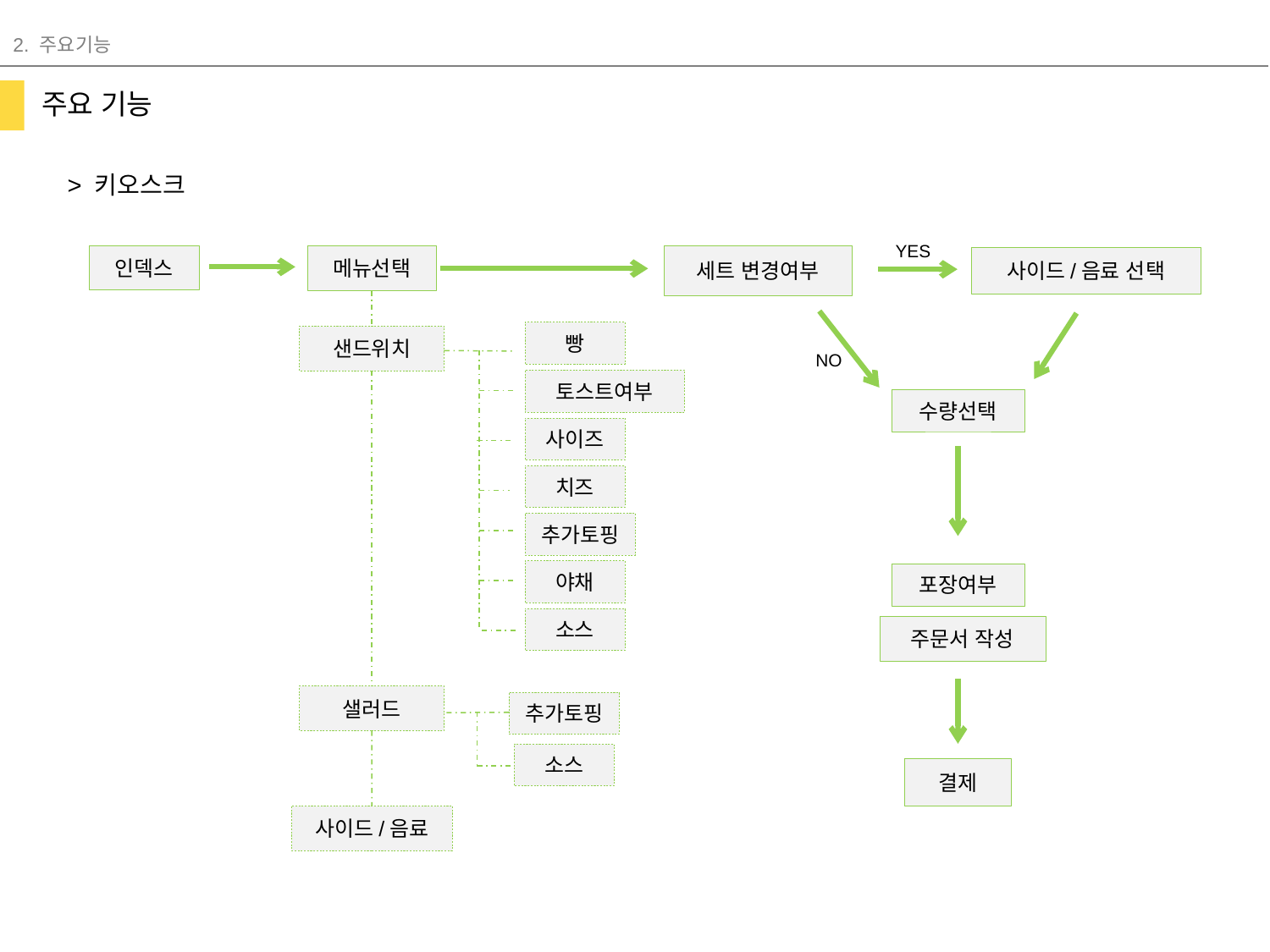

2. 주요기능

주요 기능
> 키오스크
YES
인덱스
메뉴선택
세트 변경여부
사이드/음료 선택
빵
샌드위치
NO
토스트여부
수량선택
사이즈
치즈
추가토핑
야채
포장여부
소스
주문서 작성
샐러드
추가토핑
소스
결제
사이드/음료